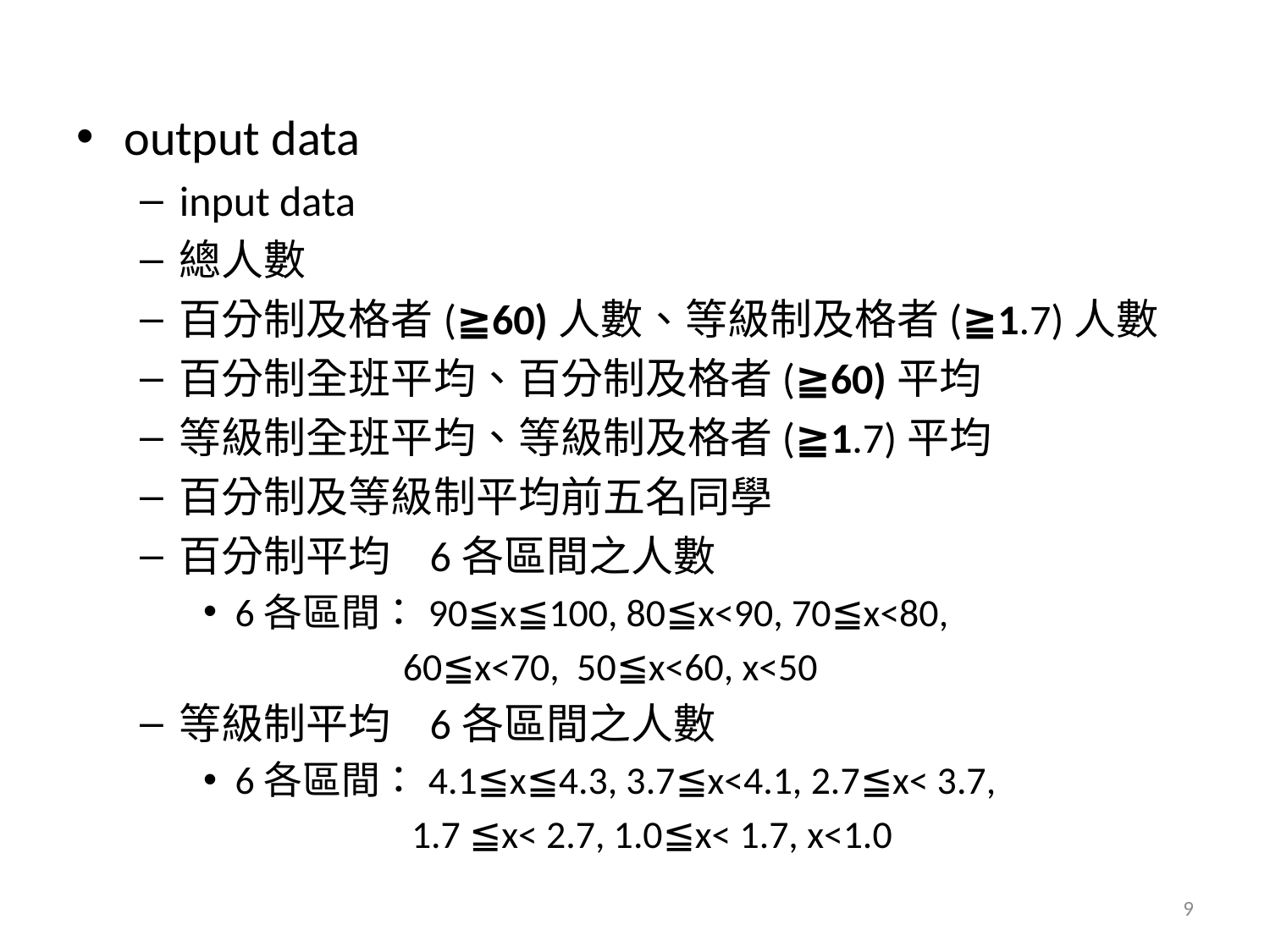

output data
input data
總人數
百分制及格者(≧60)人數、等級制及格者(≧1.7)人數
百分制全班平均、百分制及格者(≧60)平均
等級制全班平均、等級制及格者(≧1.7)平均
百分制及等級制平均前五名同學
百分制平均   6各區間之人數
6各區間：90≦x≦100, 80≦x<90, 70≦x<80,
                       60≦x<70,  50≦x<60, x<50
等級制平均   6各區間之人數
6各區間：4.1≦x≦4.3, 3.7≦x<4.1, 2.7≦x< 3.7,
                        1.7 ≦x< 2.7, 1.0≦x< 1.7, x<1.0
9